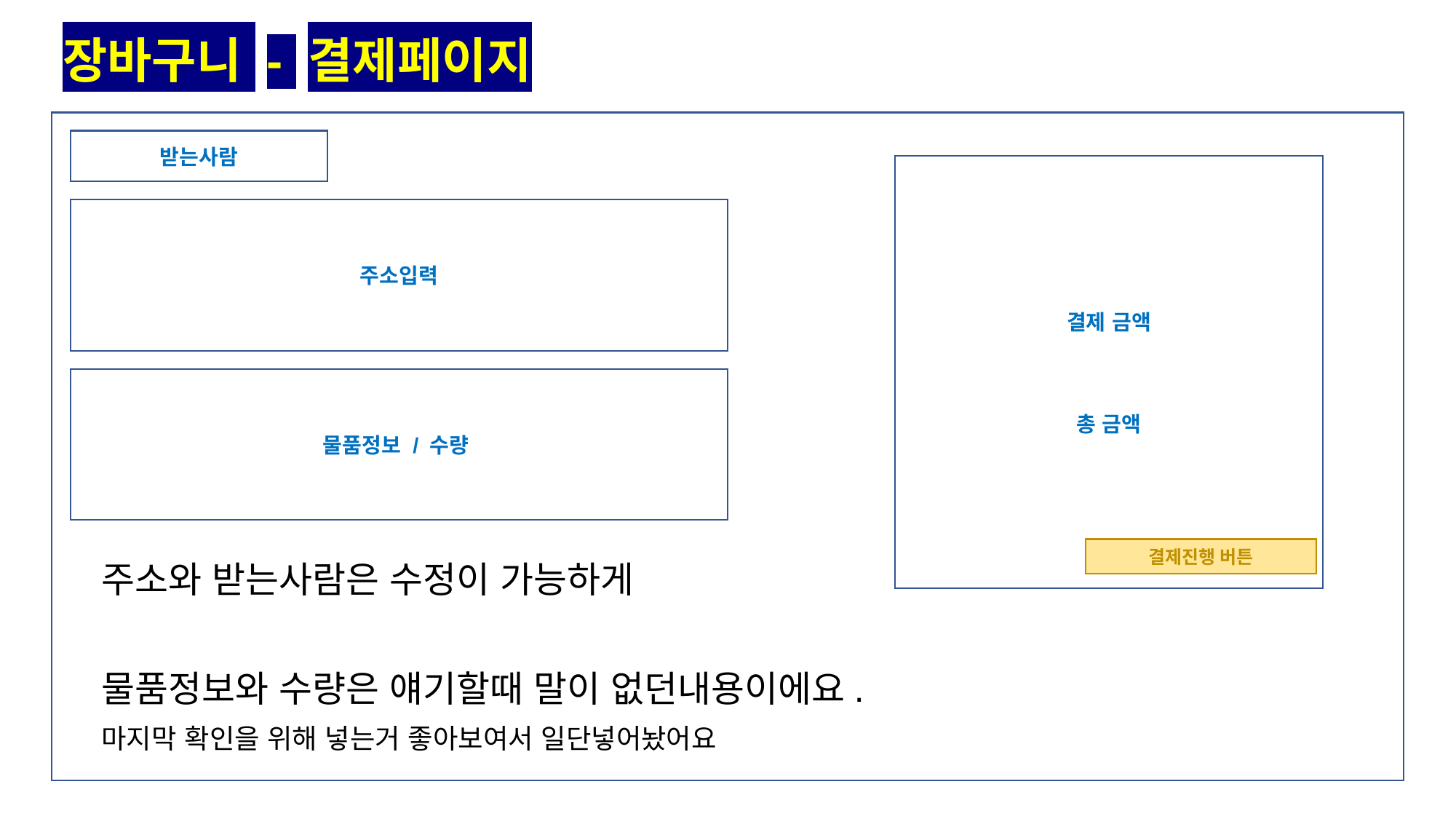

장바구니 - 결제페이지

받는사람
결제 금액

총 금액
주소입력
물품정보 / 수량
결제진행 버튼
주소와 받는사람은 수정이 가능하게

물품정보와 수량은 얘기할때 말이 없던내용이에요.
마지막 확인을 위해 넣는거 좋아보여서 일단넣어놨어요